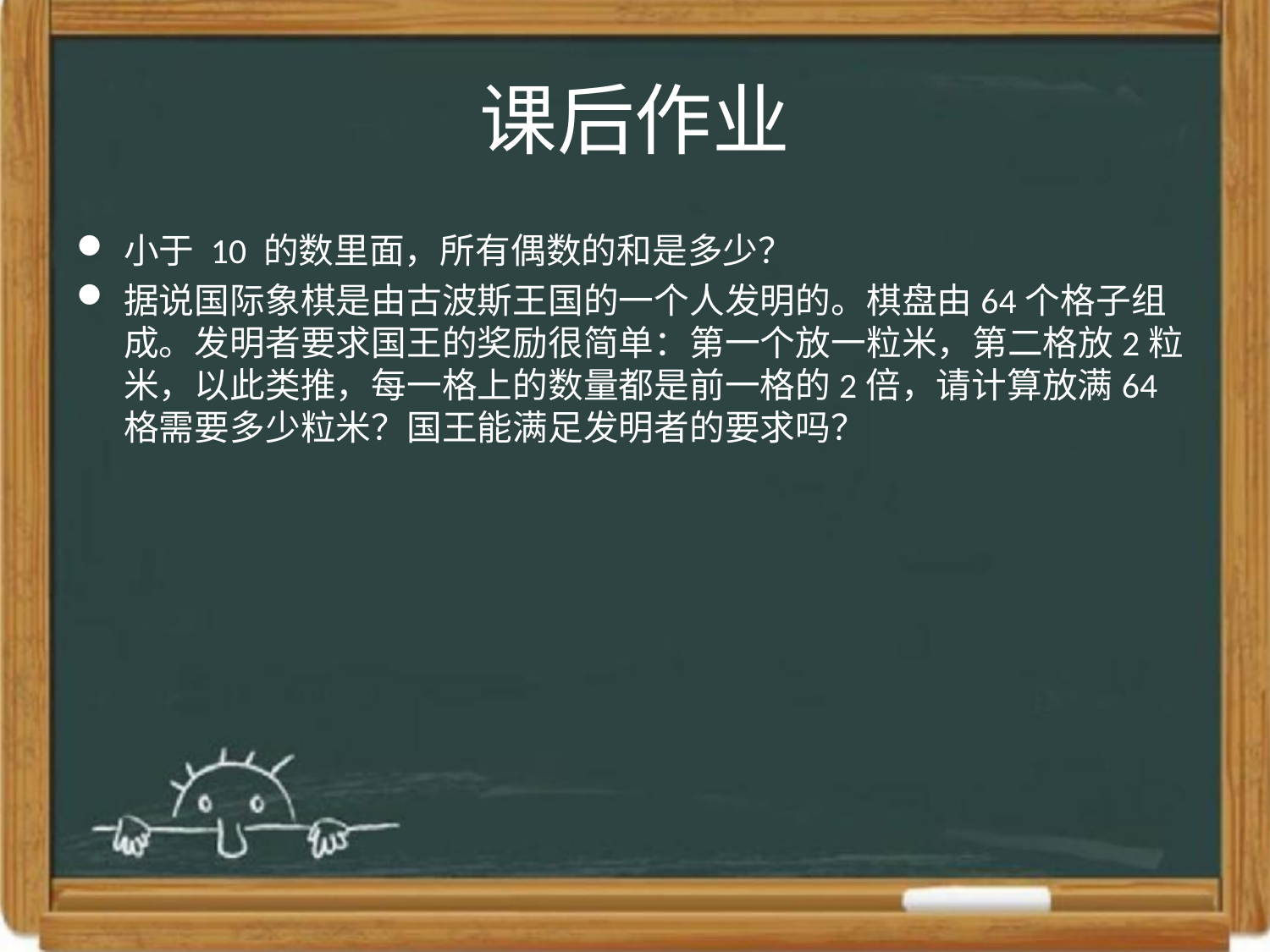

# 课后作业
小于 10 的数里面，所有偶数的和是多少？
据说国际象棋是由古波斯王国的一个人发明的。棋盘由64个格子组成。发明者要求国王的奖励很简单：第一个放一粒米，第二格放2粒米，以此类推，每一格上的数量都是前一格的2倍，请计算放满64格需要多少粒米？国王能满足发明者的要求吗？